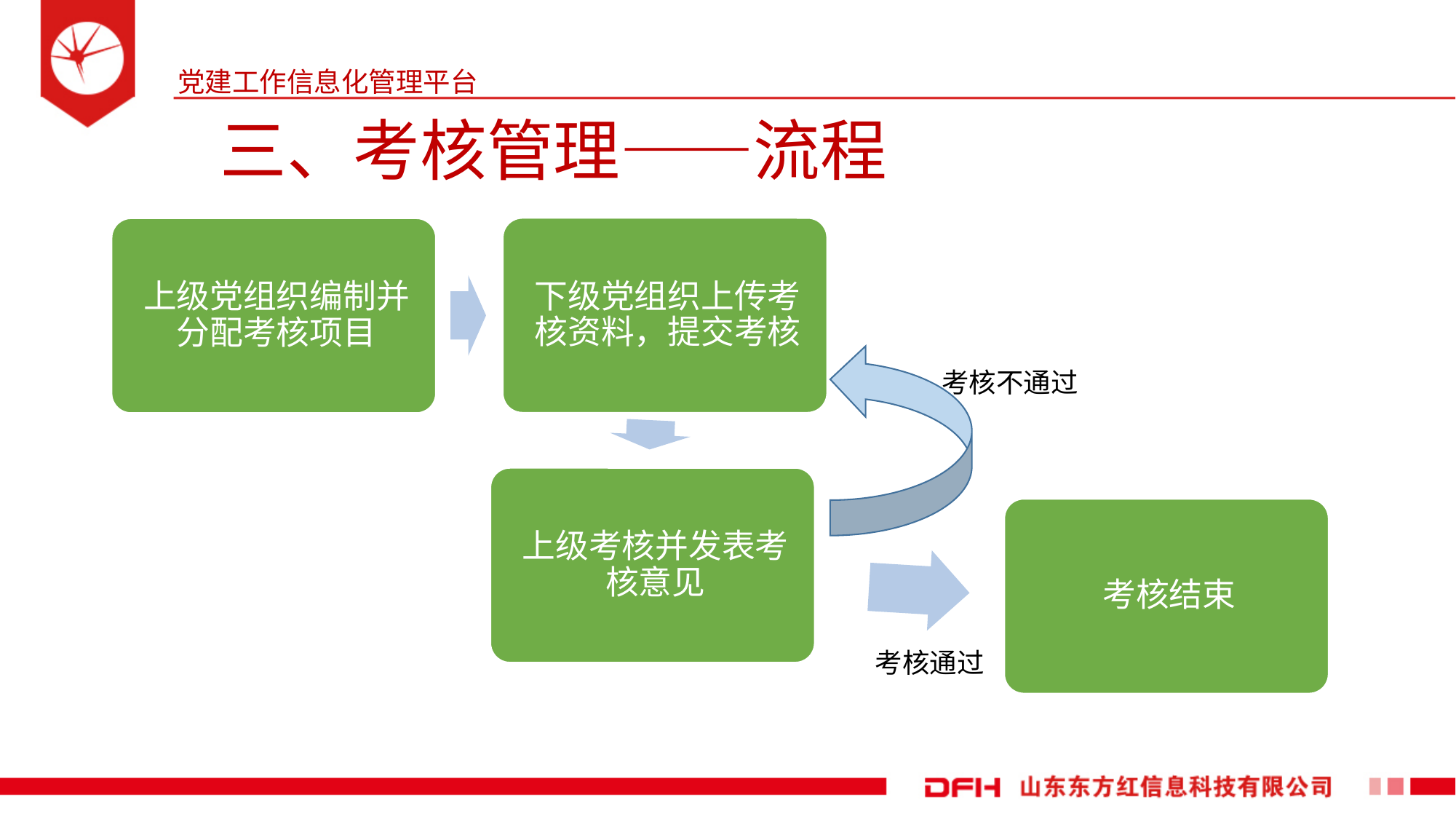

党建工作信息化管理平台
# 三、考核管理——流程
上级党组织编制并分配考核项目

下级党组织上传考核资料，提交考核

上级考核并发表考核意见

考核结束
考核不通过

考核通过